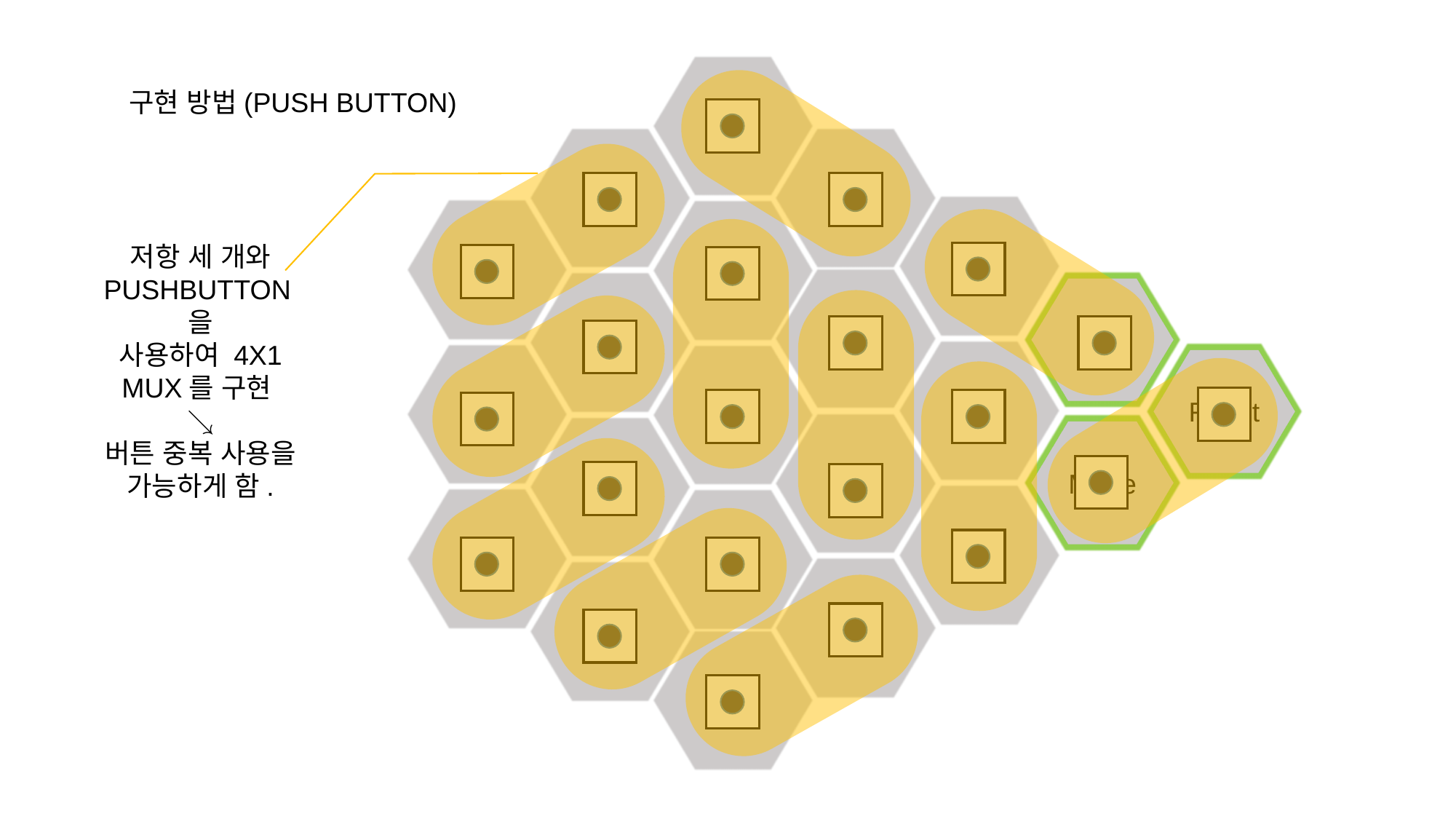

구현 방법(PUSH BUTTON)

Set

저항 세 개와 PUSHBUTTON을
사용하여 4X1 MUX를 구현
↘
버튼 중복 사용을 가능하게 함.

Reset

Mode